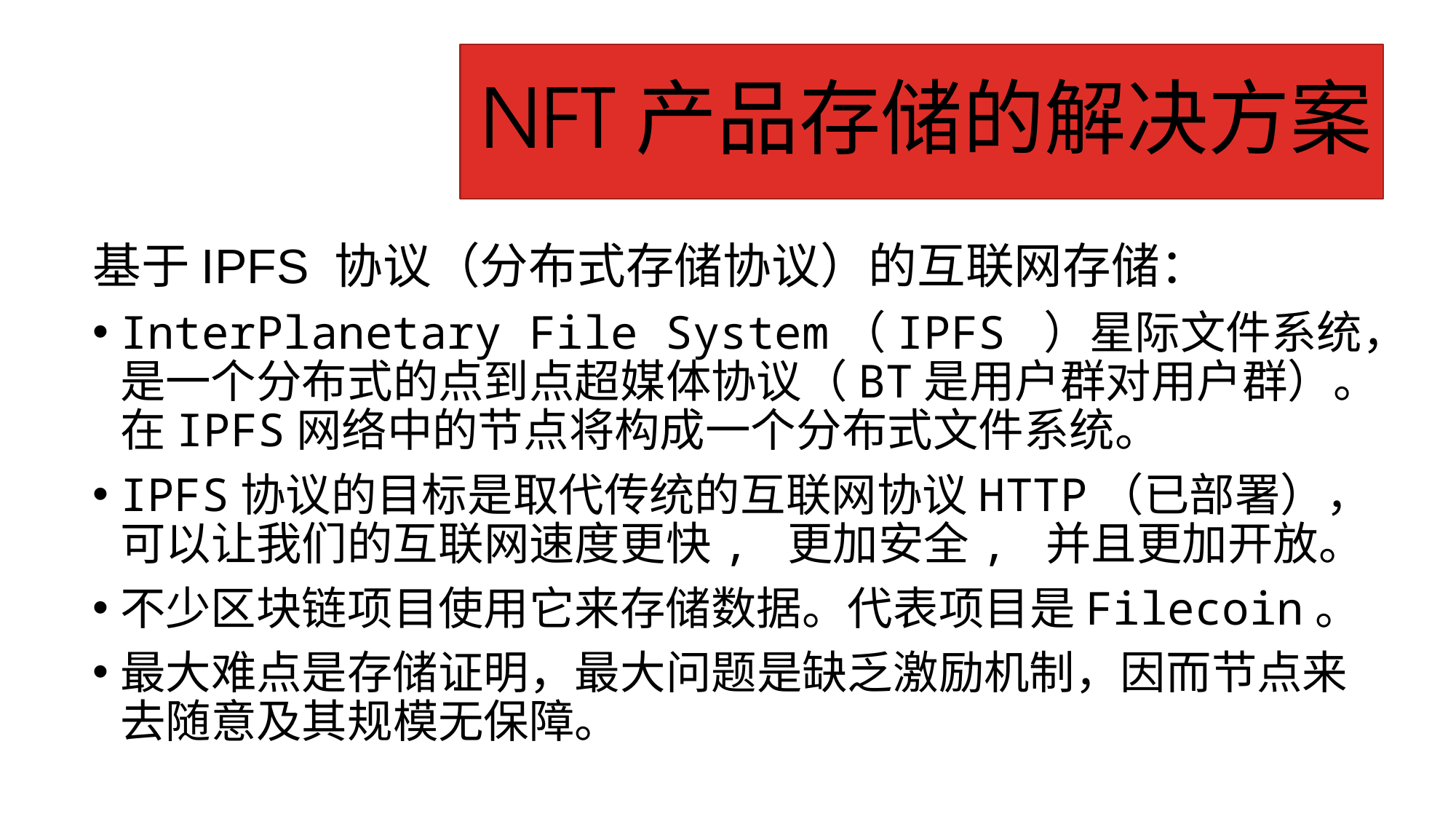

# NFT产品存储的解决方案
基于IPFS 协议（分布式存储协议）的互联网存储：
InterPlanetary File System（IPFS ）星际文件系统，是一个分布式的点到点超媒体协议（BT是用户群对用户群）。在IPFS网络中的节点将构成一个分布式文件系统。
IPFS协议的目标是取代传统的互联网协议HTTP（已部署），可以让我们的互联网速度更快, 更加安全, 并且更加开放。
不少区块链项目使用它来存储数据。代表项目是Filecoin。
最大难点是存储证明，最大问题是缺乏激励机制，因而节点来去随意及其规模无保障。